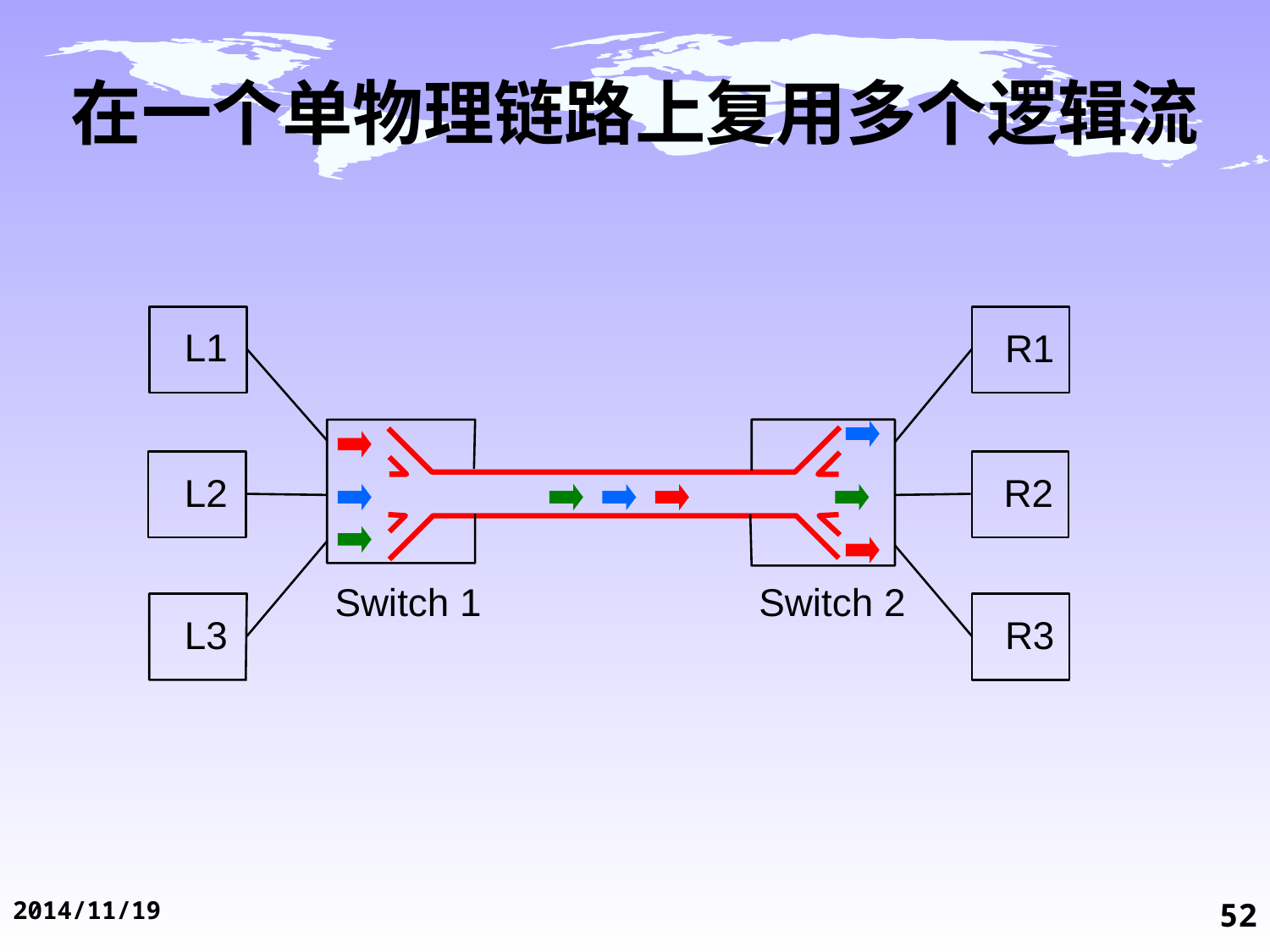

# 在一个单物理链路上复用多个逻辑流

L1
R1

L2
R2

Switch 1
Switch 2

L3
R3
2014/11/19
52